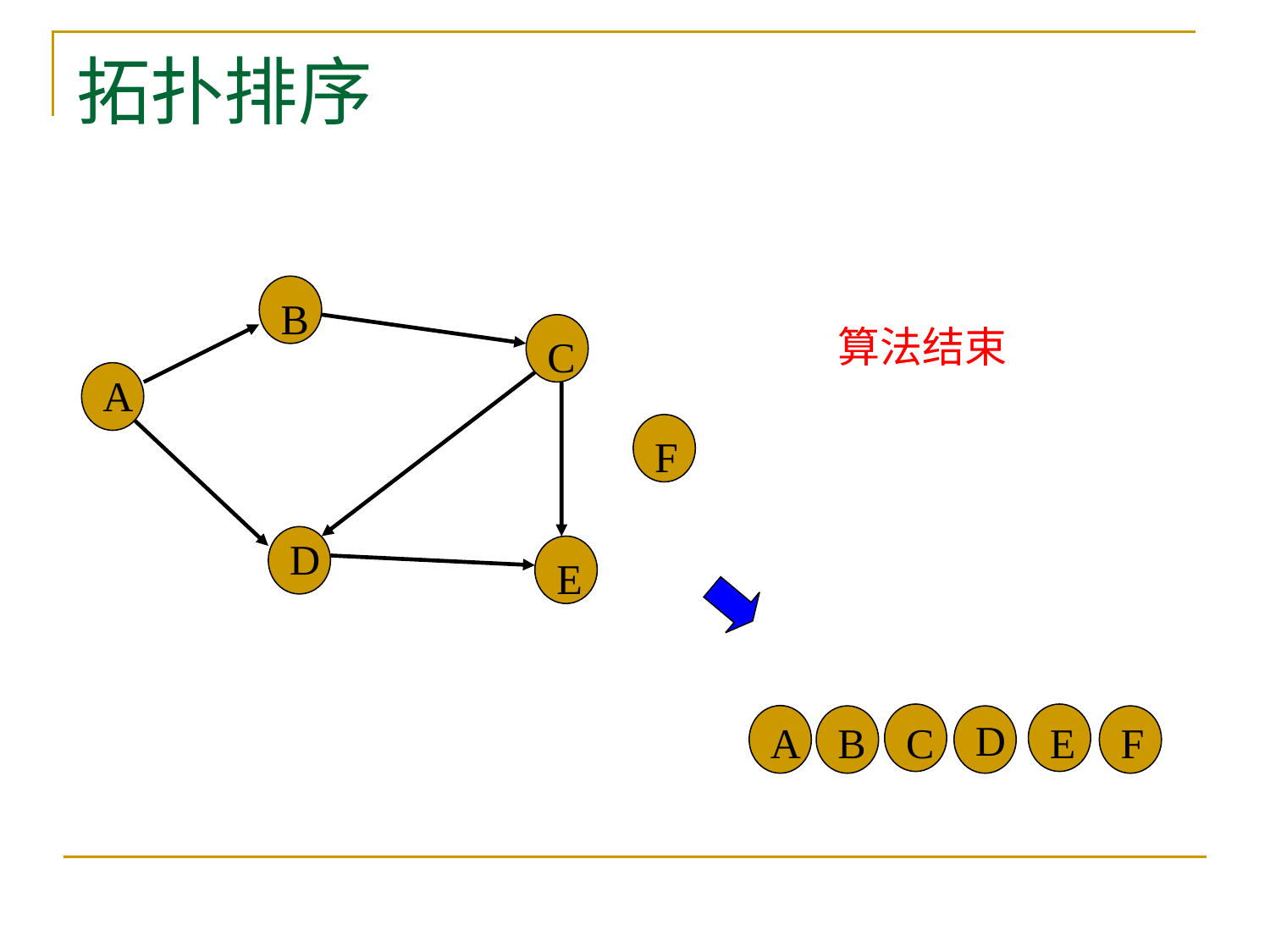

# 拓扑排序

B
算法结束

C

A

F

D

E

D
A
B
C
E
F